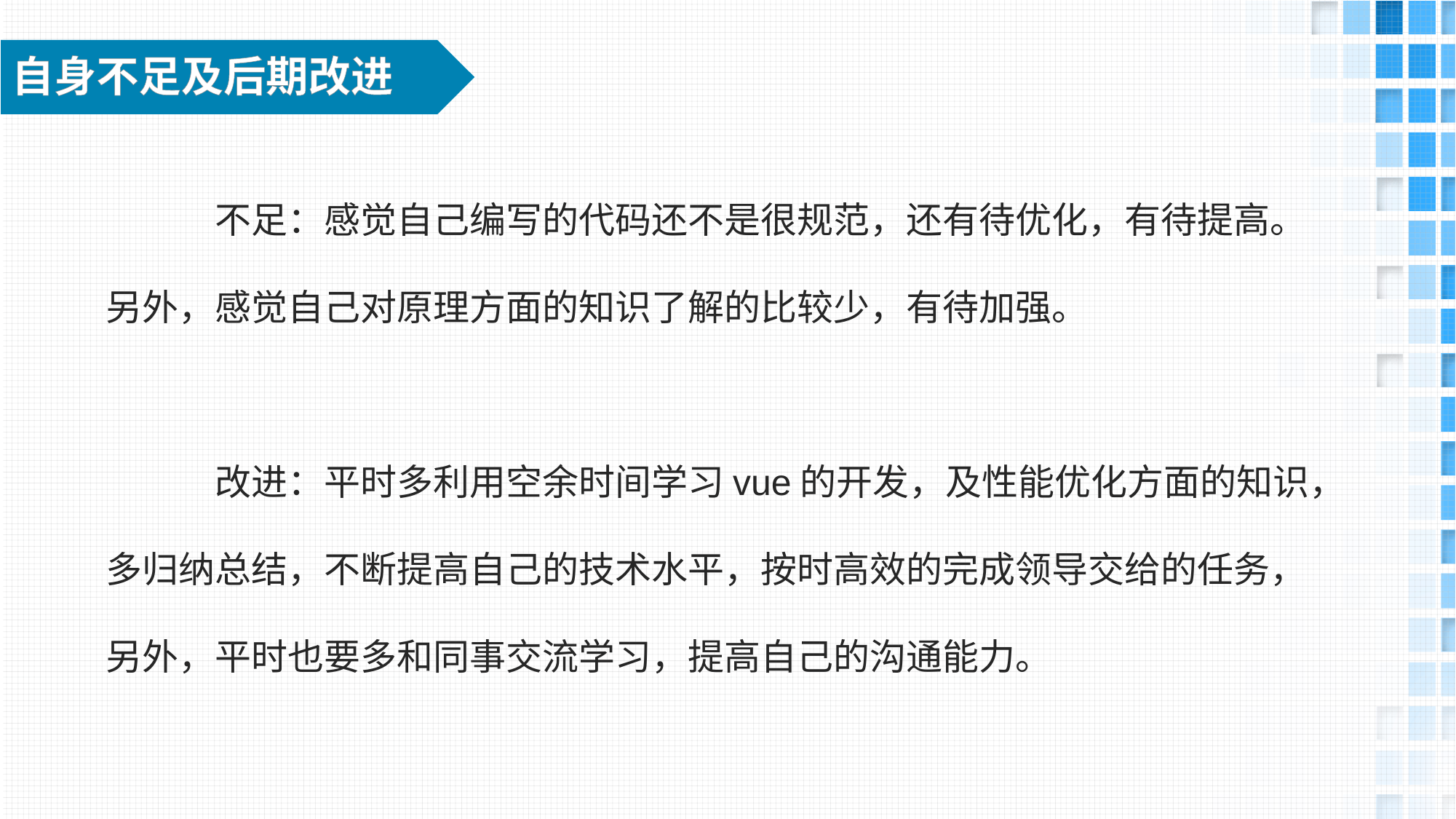

自身不足及后期改进

	不足：感觉自己编写的代码还不是很规范，还有待优化，有待提高。

另外，感觉自己对原理方面的知识了解的比较少，有待加强。

	改进：平时多利用空余时间学习vue的开发，及性能优化方面的知识，

多归纳总结，不断提高自己的技术水平，按时高效的完成领导交给的任务，

另外，平时也要多和同事交流学习，提高自己的沟通能力。